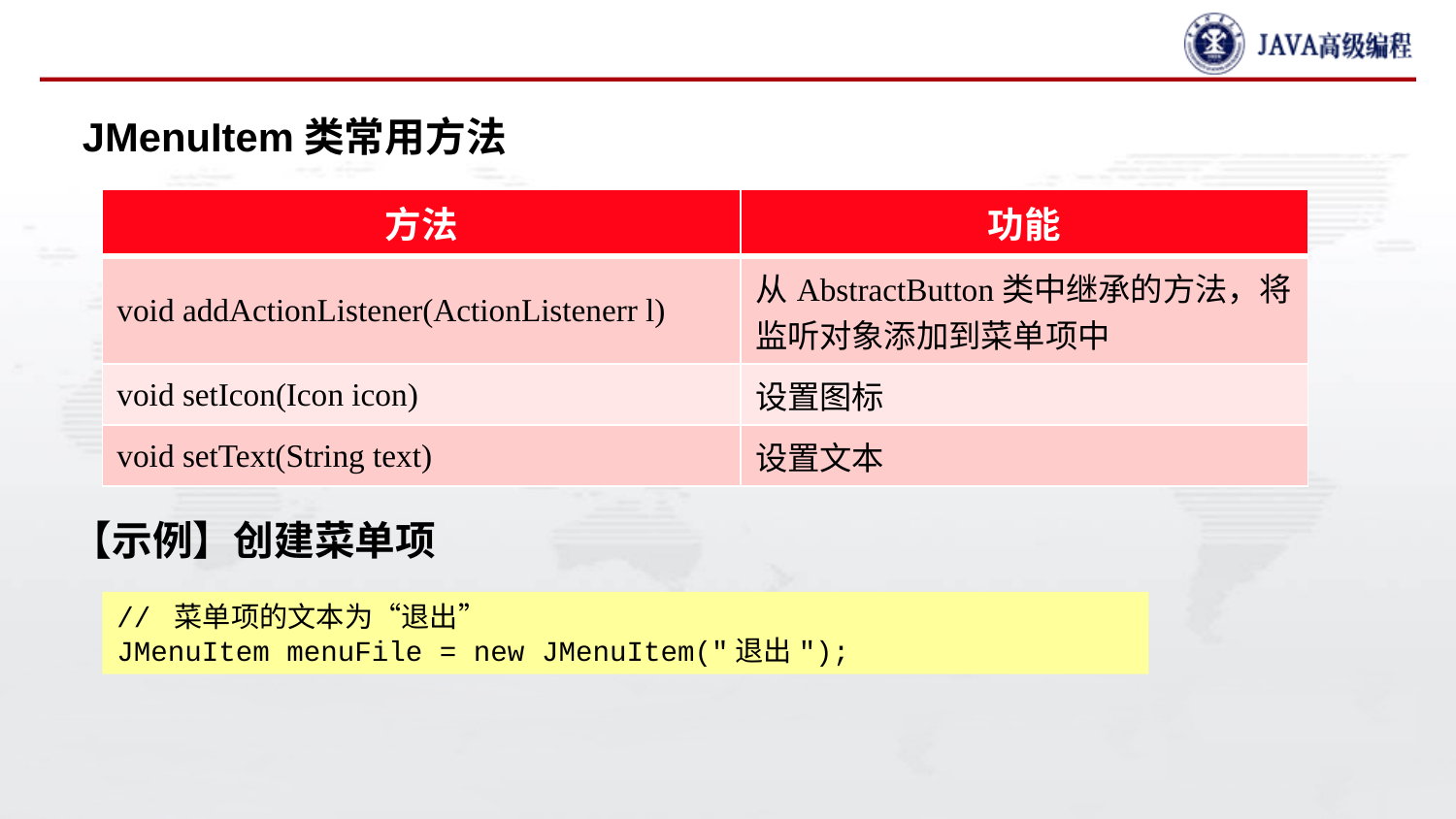

#
 JMenuItem类常用方法

【示例】创建菜单项

| 方法 | 功能 |
| --- | --- |
| void addActionListener(ActionListenerr l) | 从AbstractButton类中继承的方法，将监听对象添加到菜单项中 |
| void setIcon(Icon icon) | 设置图标 |
| void setText(String text) | 设置文本 |
// 菜单项的文本为“退出”
JMenuItem menuFile = new JMenuItem("退出");